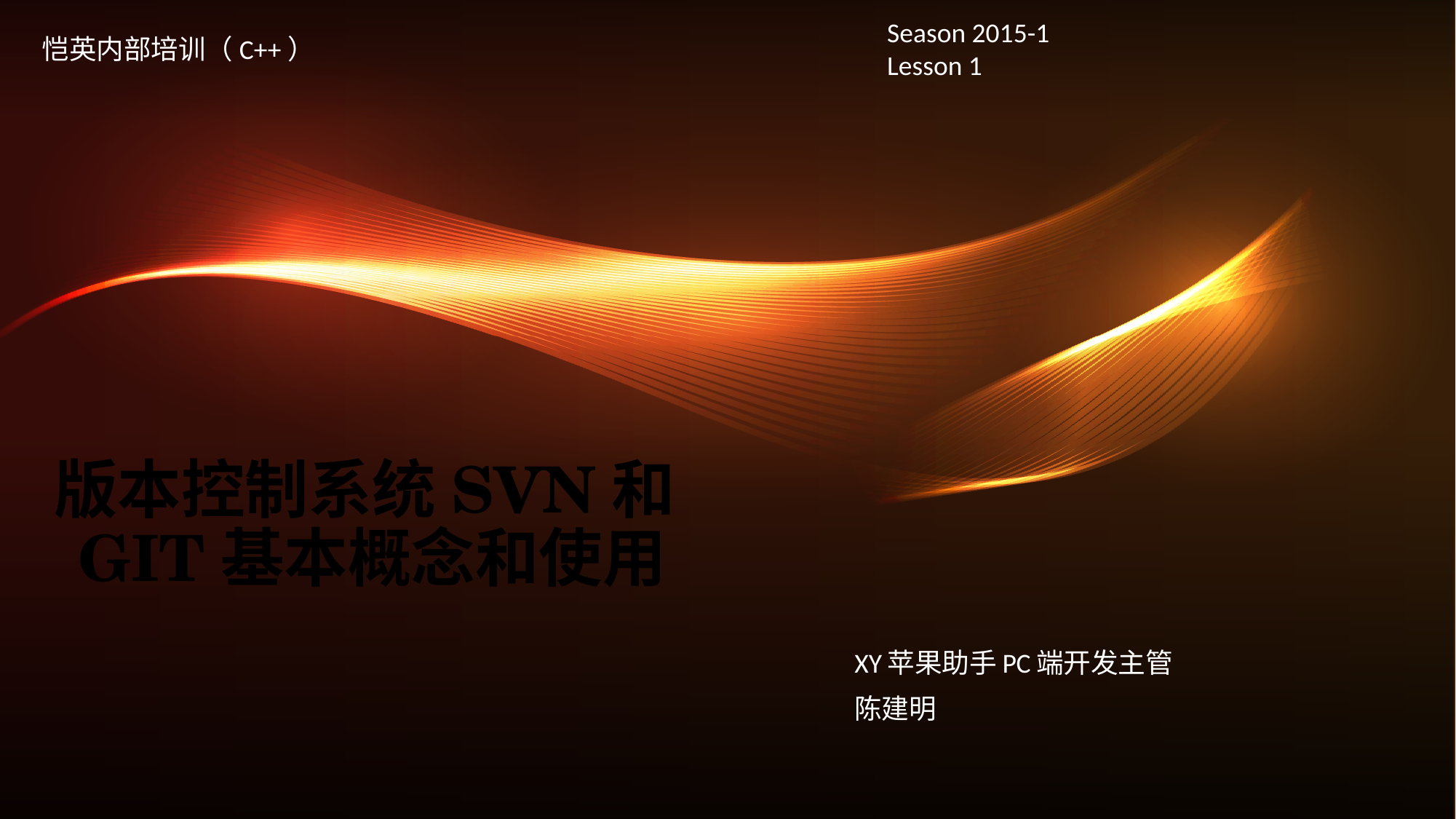

Season 2015-1
Lesson 1
恺英内部培训（C++）
# 版本控制系统SVN和GIT基本概念和使用
XY苹果助手PC端开发主管
陈建明